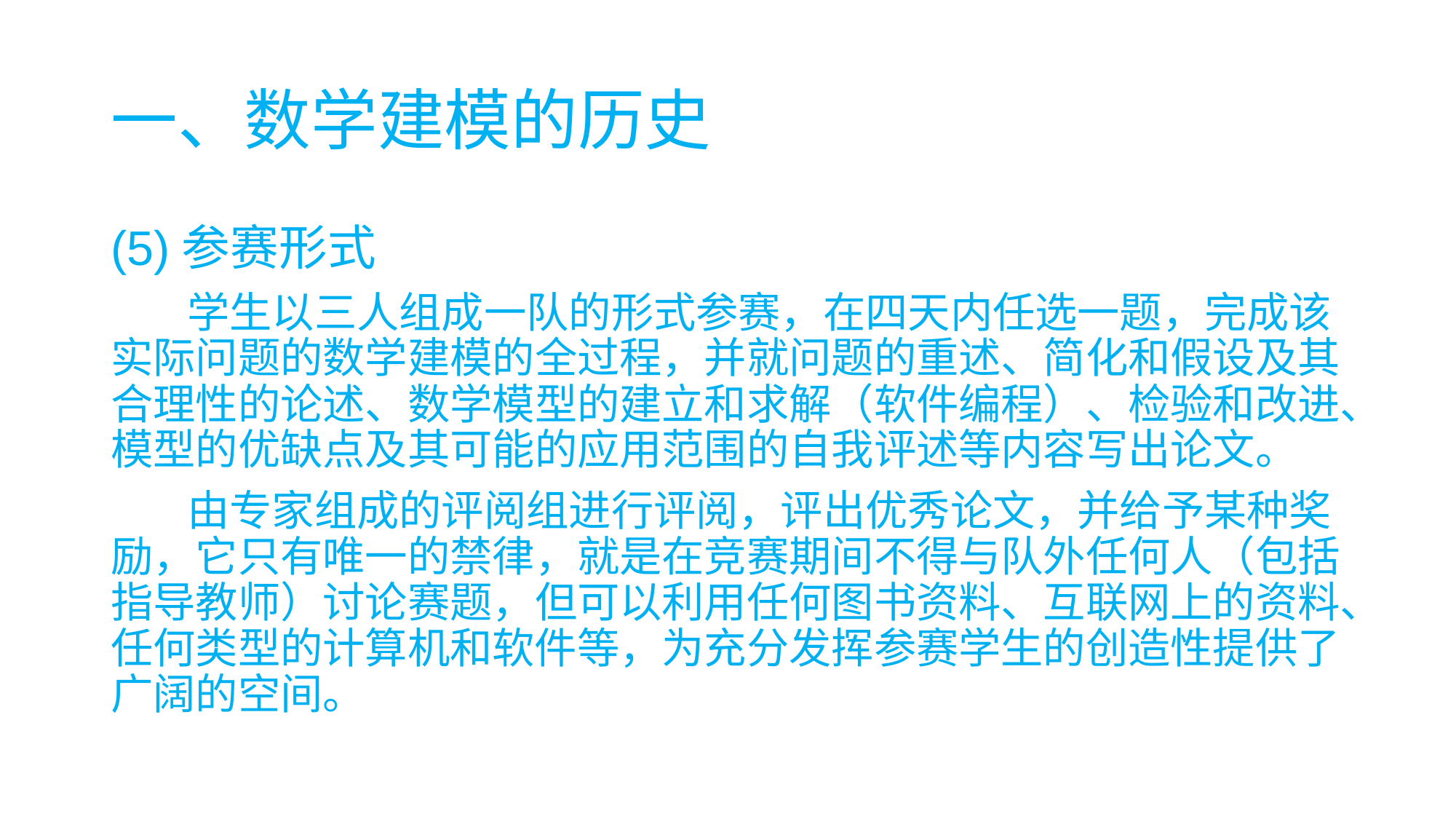

# 一、数学建模的历史
(5)参赛形式
       学生以三人组成一队的形式参赛，在四天内任选一题，完成该实际问题的数学建模的全过程，并就问题的重述、简化和假设及其合理性的论述、数学模型的建立和求解（软件编程）、检验和改进、模型的优缺点及其可能的应用范围的自我评述等内容写出论文。
       由专家组成的评阅组进行评阅，评出优秀论文，并给予某种奖励，它只有唯一的禁律，就是在竞赛期间不得与队外任何人（包括指导教师）讨论赛题，但可以利用任何图书资料、互联网上的资料、任何类型的计算机和软件等，为充分发挥参赛学生的创造性提供了广阔的空间。